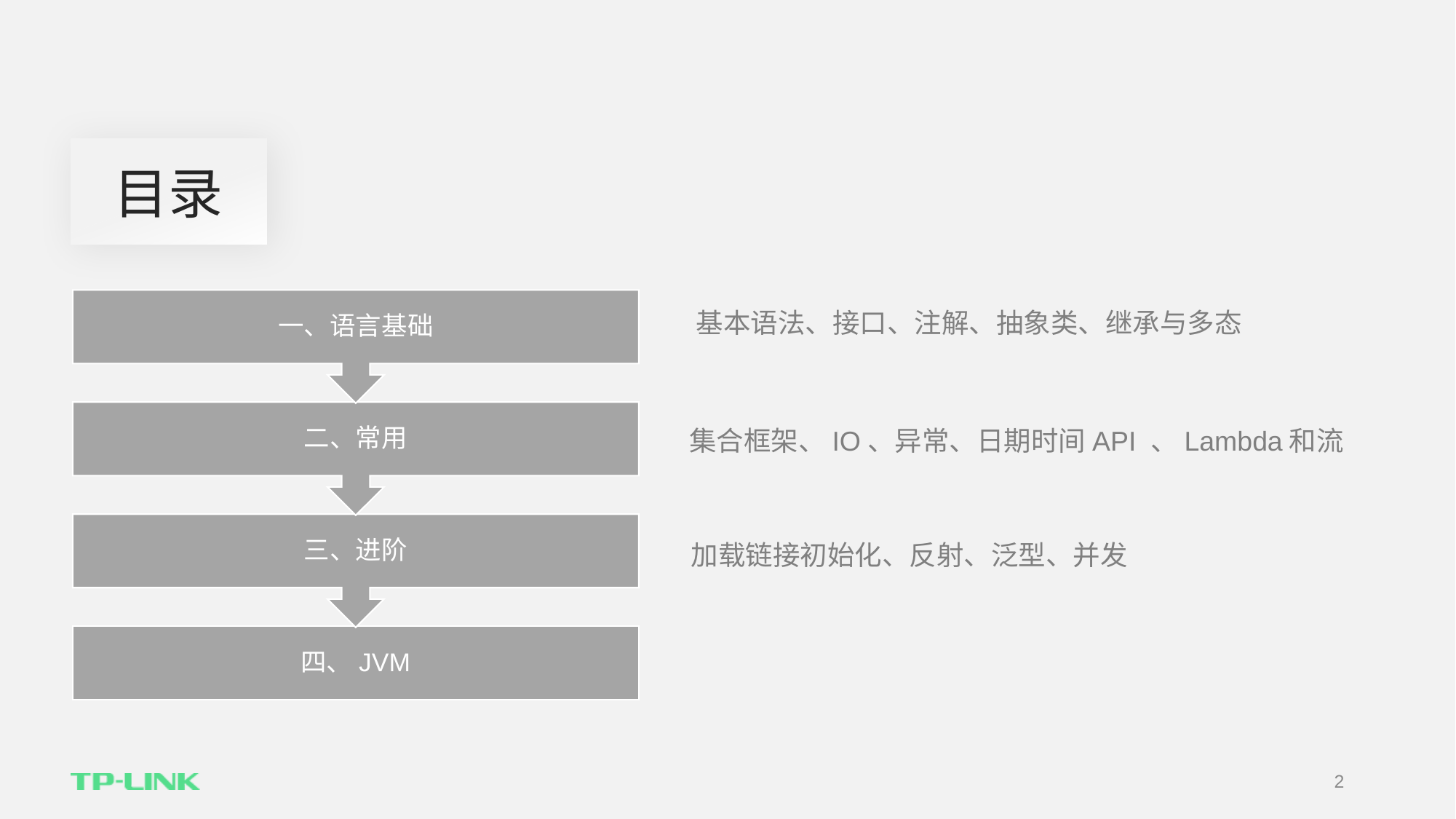

四、JVM
三、进阶
二、常用
一、语言基础
基本语法、接口、注解、抽象类、继承与多态
集合框架、IO、异常、日期时间API 、Lambda和流
加载链接初始化、反射、泛型、并发
2